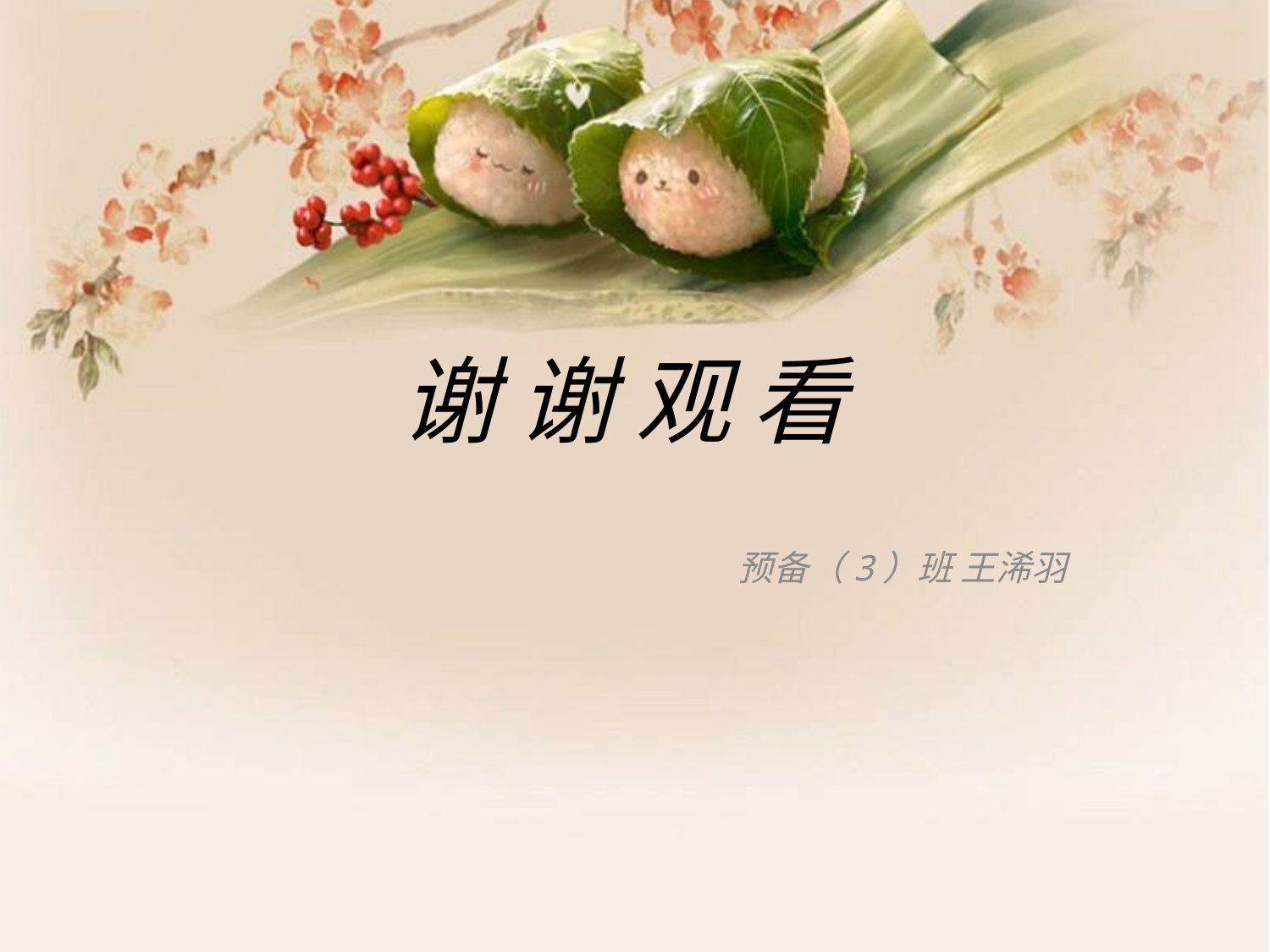

# 谢 谢 观 看
预备（3）班 王浠羽